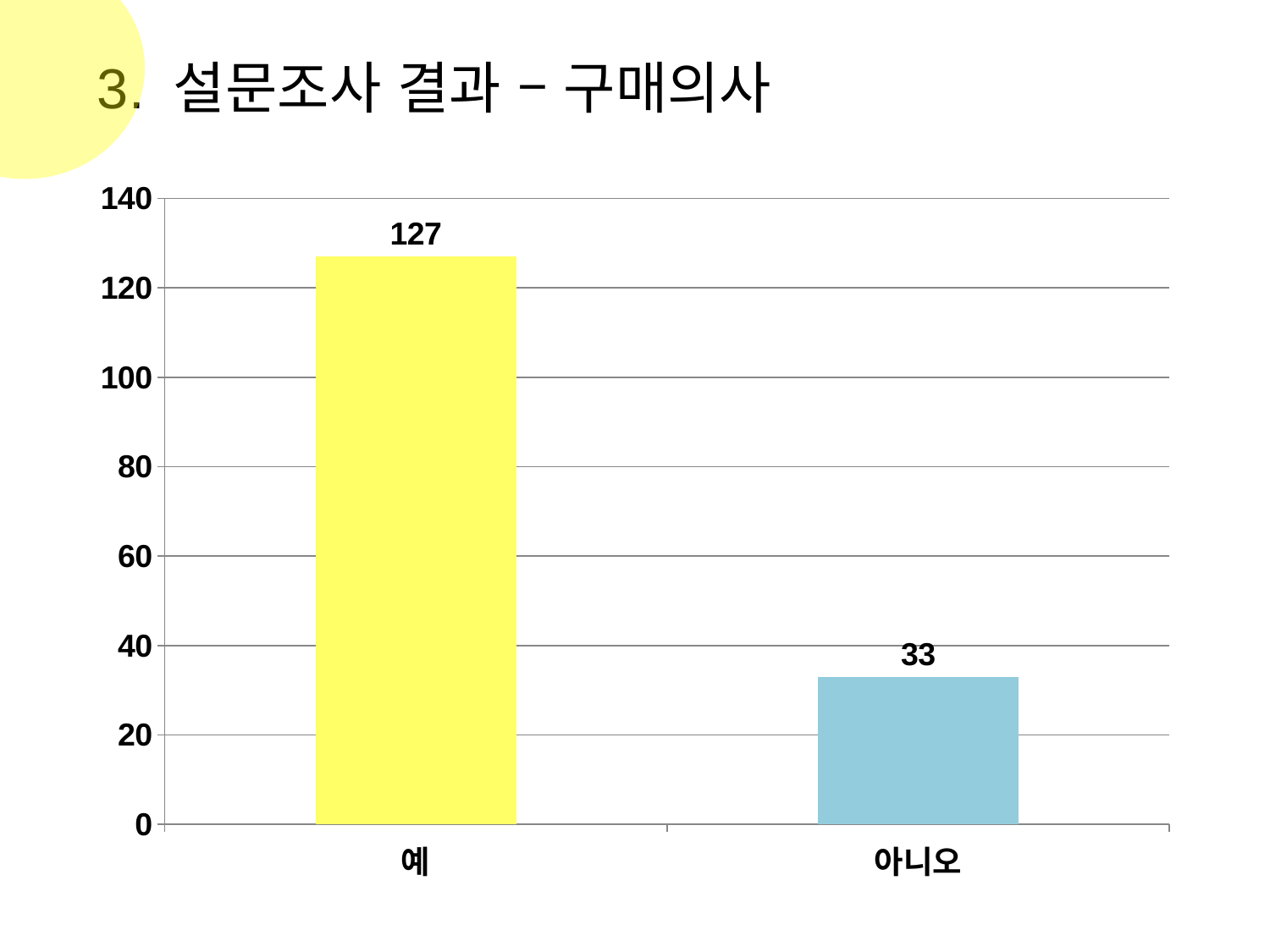

3. 설문조사 결과 – 구매의사

### Chart

| Category | 사용희망여부 |
|---|---|
| 예 | 127.0 |
| 아니오 | 33.0 |